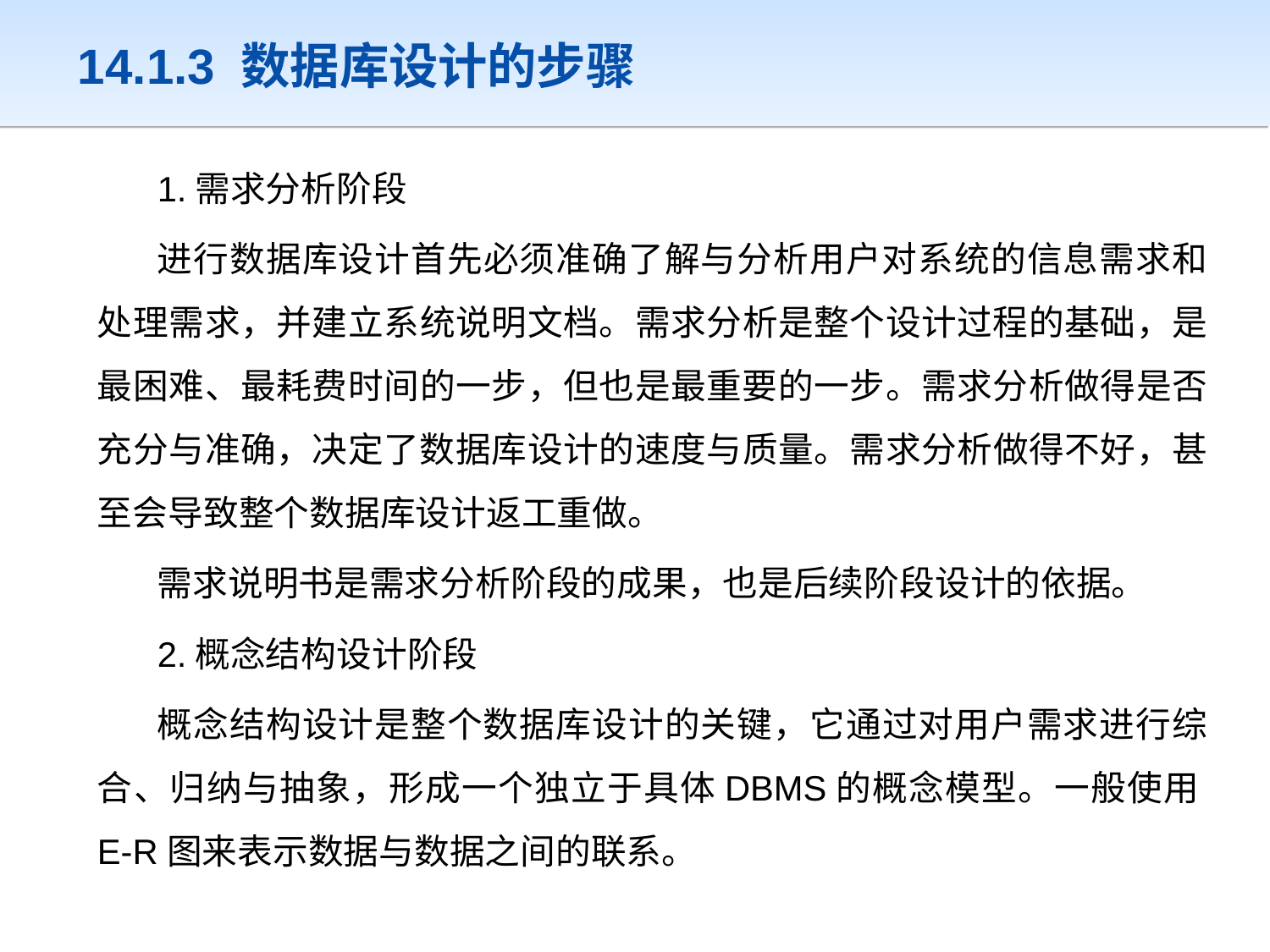

# 14.1.3 数据库设计的步骤
1.需求分析阶段
进行数据库设计首先必须准确了解与分析用户对系统的信息需求和处理需求，并建立系统说明文档。需求分析是整个设计过程的基础，是最困难、最耗费时间的一步，但也是最重要的一步。需求分析做得是否充分与准确，决定了数据库设计的速度与质量。需求分析做得不好，甚至会导致整个数据库设计返工重做。
需求说明书是需求分析阶段的成果，也是后续阶段设计的依据。
2.概念结构设计阶段
概念结构设计是整个数据库设计的关键，它通过对用户需求进行综合、归纳与抽象，形成一个独立于具体DBMS的概念模型。一般使用E-R图来表示数据与数据之间的联系。